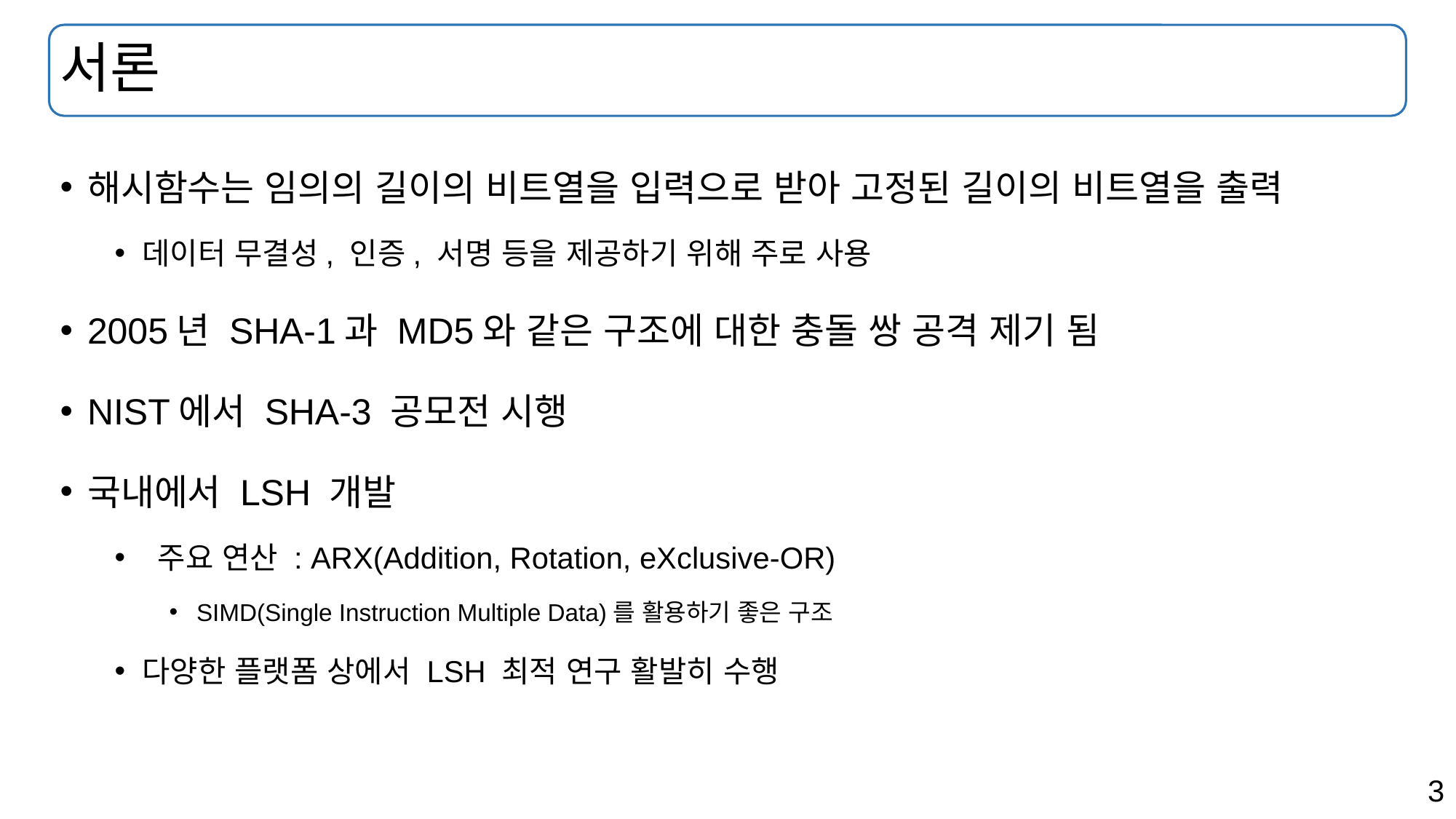

# 서론
해시함수는 임의의 길이의 비트열을 입력으로 받아 고정된 길이의 비트열을 출력
데이터 무결성, 인증, 서명 등을 제공하기 위해 주로 사용
2005년 SHA-1과 MD5와 같은 구조에 대한 충돌 쌍 공격 제기 됨
NIST에서 SHA-3 공모전 시행
국내에서 LSH 개발
 주요 연산 : ARX(Addition, Rotation, eXclusive-OR)
SIMD(Single Instruction Multiple Data)를 활용하기 좋은 구조
다양한 플랫폼 상에서 LSH 최적 연구 활발히 수행